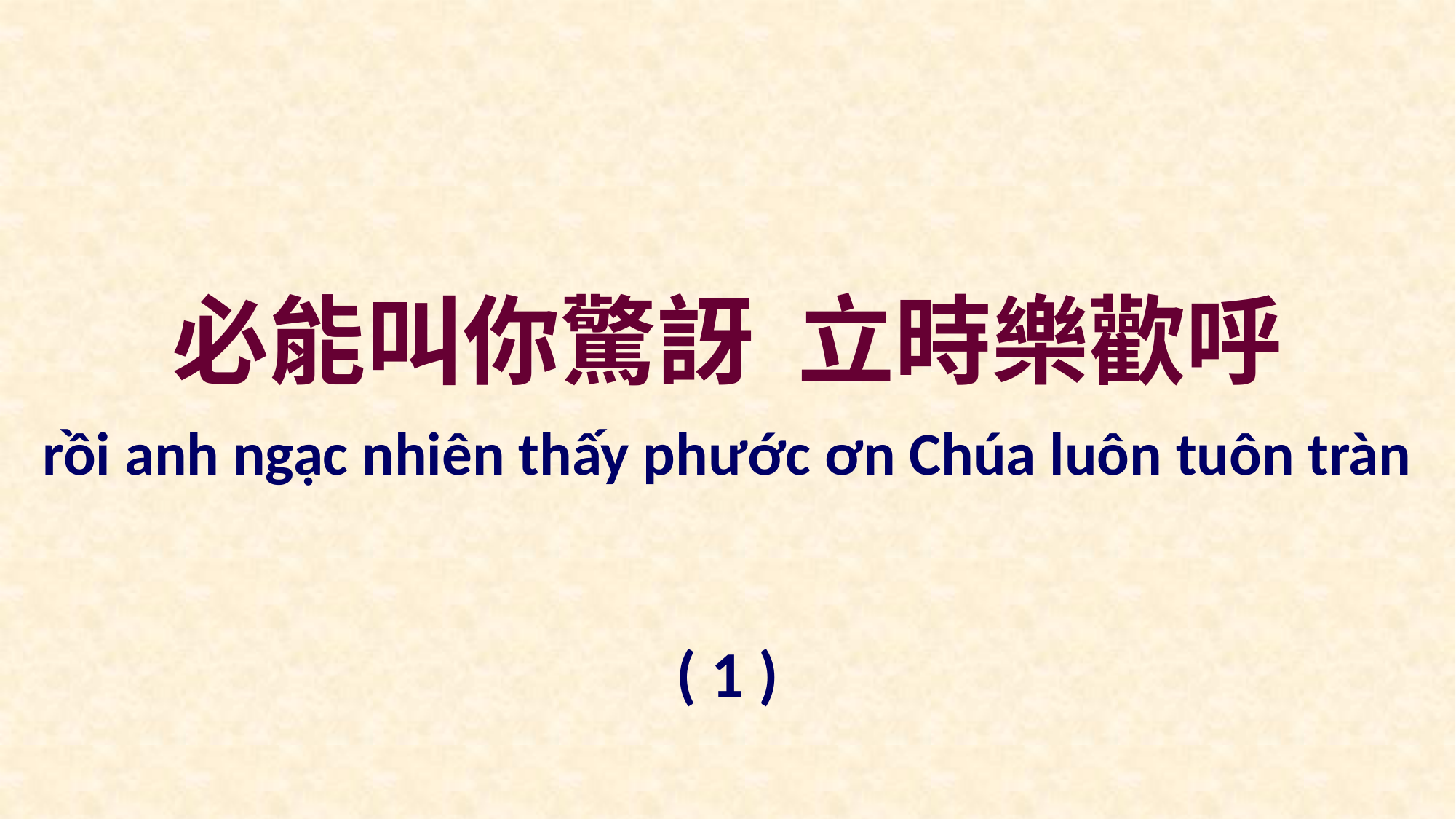

必能叫你驚訝  立時樂歡呼
rồi anh ngạc nhiên thấy phước ơn Chúa luôn tuôn tràn
( 1 )